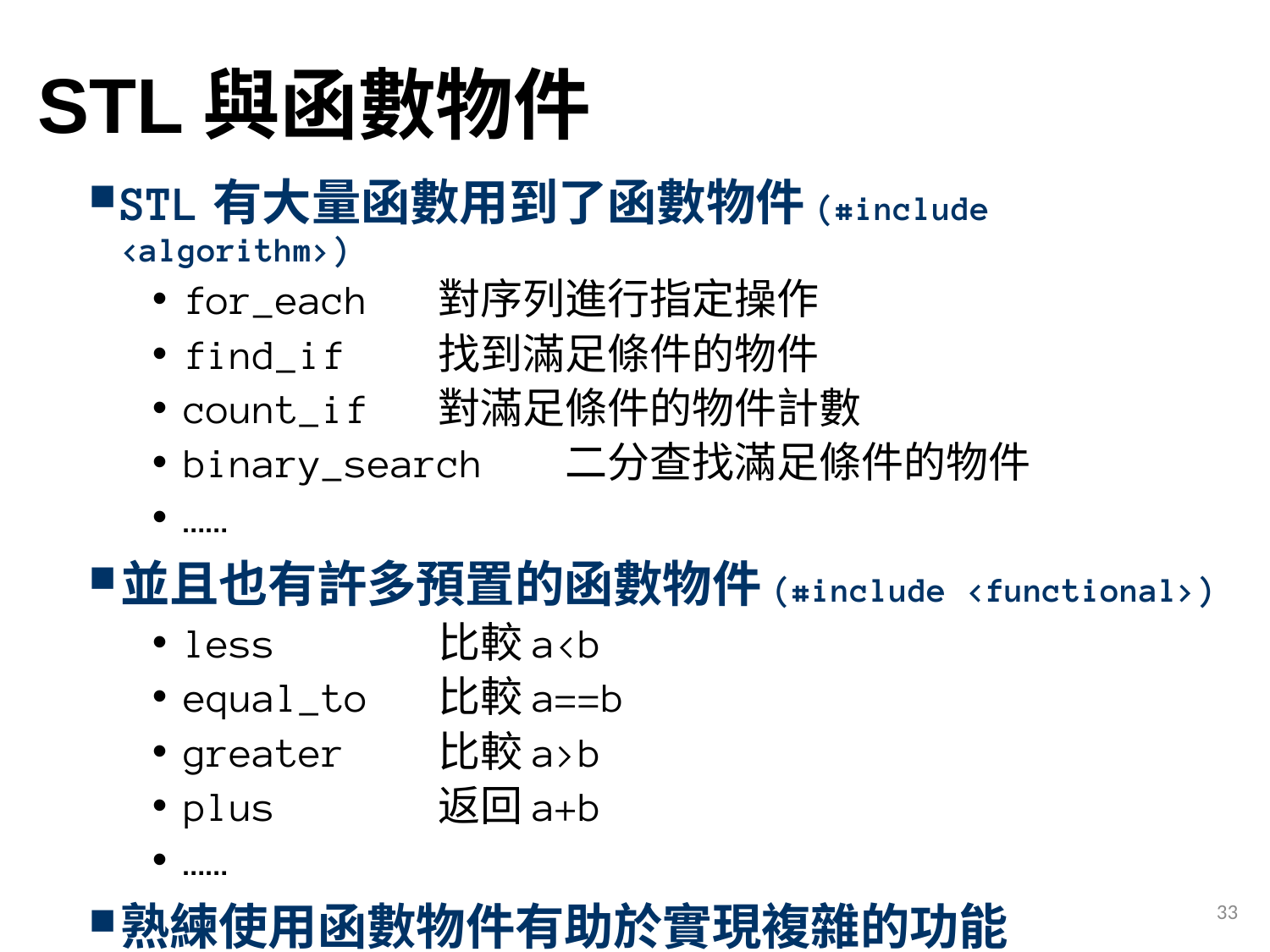

# STL與函數物件
STL有大量函數用到了函數物件(#include <algorithm>)
for_each	對序列進行指定操作
find_if	找到滿足條件的物件
count_if	對滿足條件的物件計數
binary_search	二分查找滿足條件的物件
……
並且也有許多預置的函數物件(#include <functional>)
less		比較a<b
equal_to	比較a==b
greater	比較a>b
plus		返回a+b
……
熟練使用函數物件有助於實現複雜的功能
33